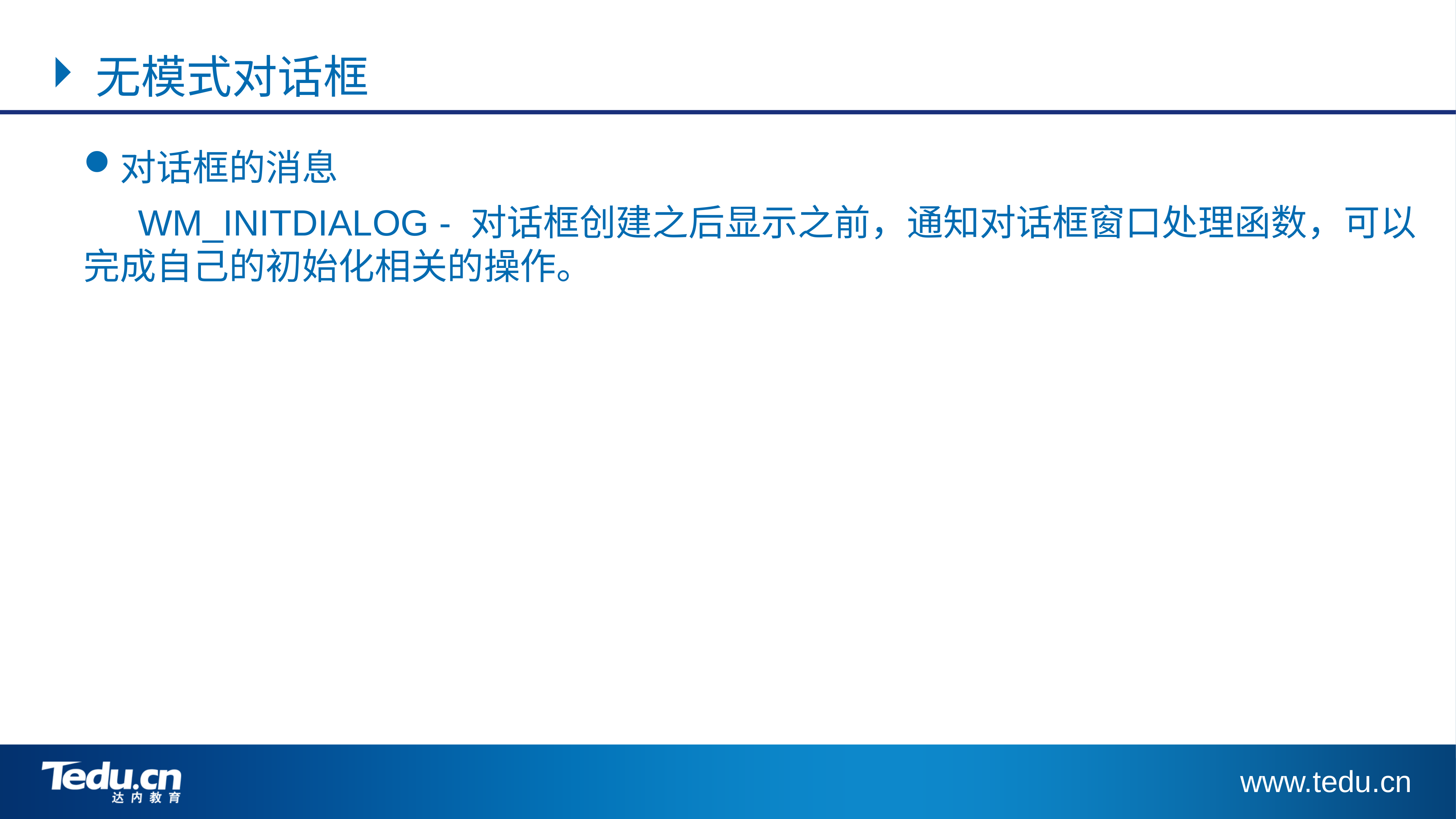

无模式对话框
对话框的消息
	WM_INITDIALOG - 对话框创建之后显示之前，通知对话框窗口处理函数，可以完成自己的初始化相关的操作。